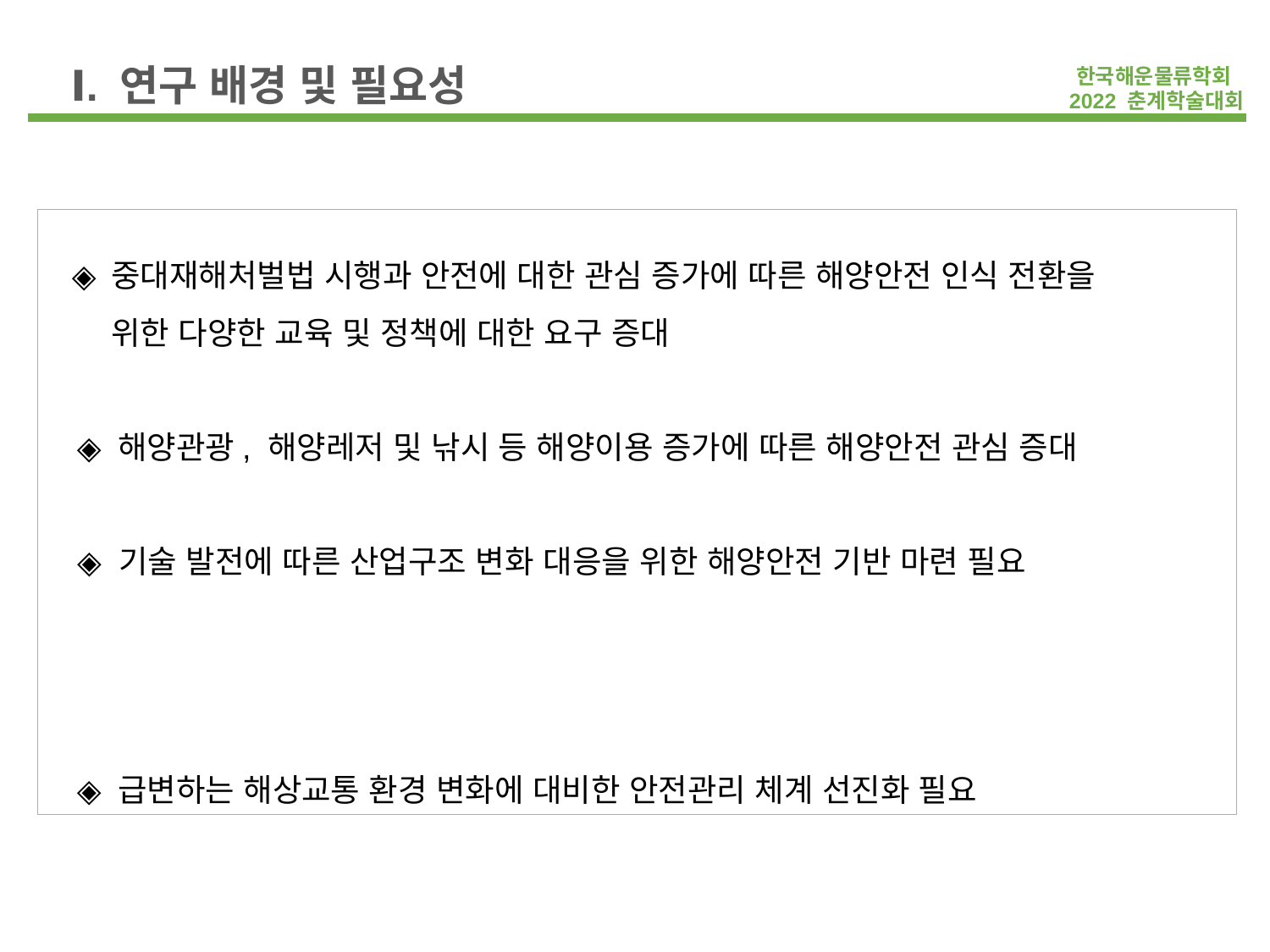

Ⅰ. 연구 배경 및 필요성
한국해운물류학회
2022 춘계학술대회

   ◈ 중대재해처벌법 시행과 안전에 대한 관심 증가에 따른 해양안전 인식 전환을
      위한 다양한 교육 및 정책에 대한 요구 증대
   ◈ 해양관광, 해양레저 및 낚시 등 해양이용 증가에 따른 해양안전 관심 증대
   ◈ 기술 발전에 따른 산업구조 변화 대응을 위한 해양안전 기반 마련 필요
   ◈ 급변하는 해상교통 환경 변화에 대비한 안전관리 체계 선진화 필요